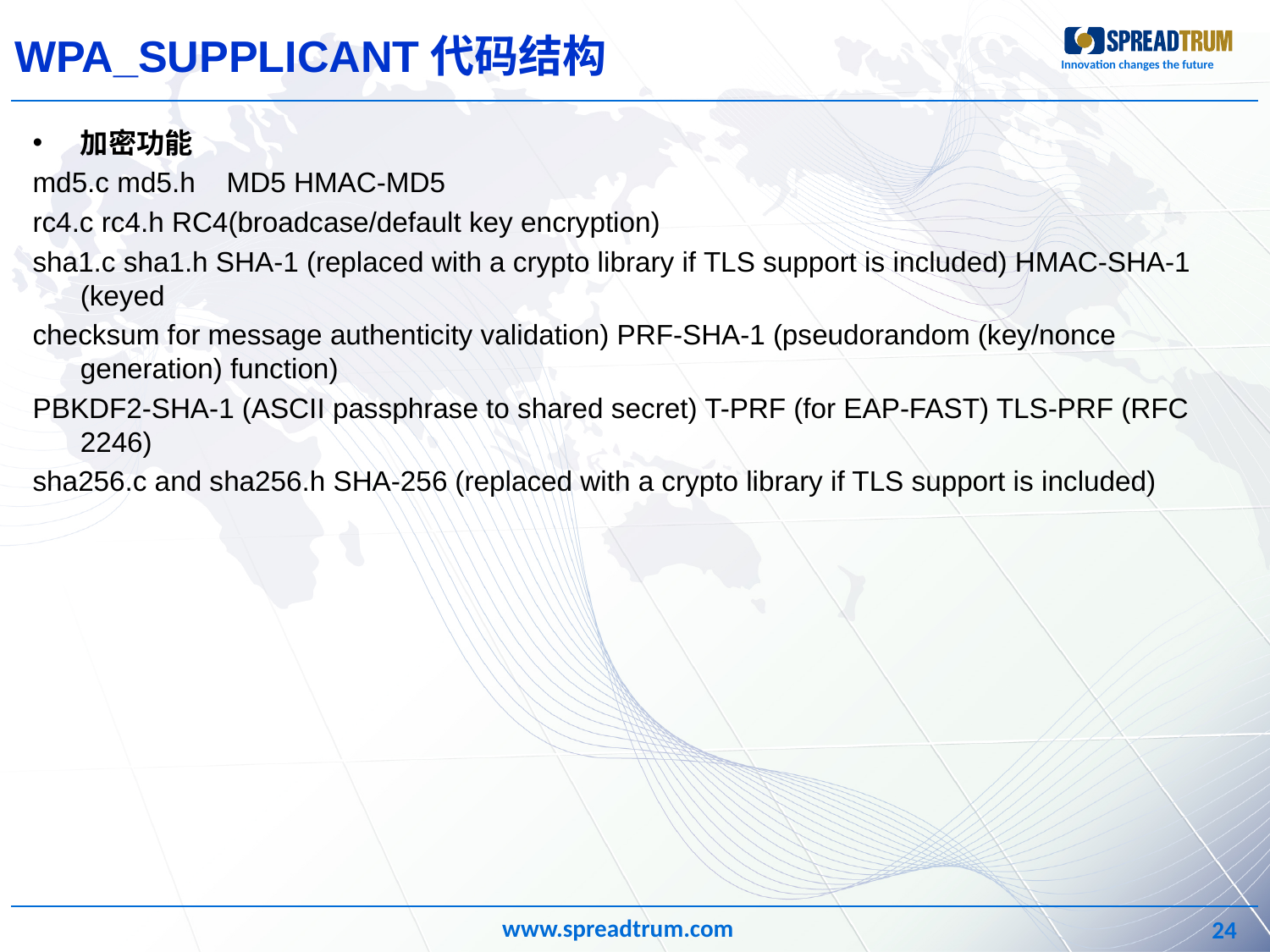

# WPA_SUPPLICANT代码结构
加密功能
md5.c md5.h    MD5 HMAC-MD5
rc4.c rc4.h RC4(broadcase/default key encryption)
sha1.c sha1.h SHA-1 (replaced with a crypto library if TLS support is included) HMAC-SHA-1 (keyed
checksum for message authenticity validation) PRF-SHA-1 (pseudorandom (key/nonce generation) function)
PBKDF2-SHA-1 (ASCII passphrase to shared secret) T-PRF (for EAP-FAST) TLS-PRF (RFC 2246)
sha256.c and sha256.h SHA-256 (replaced with a crypto library if TLS support is included)